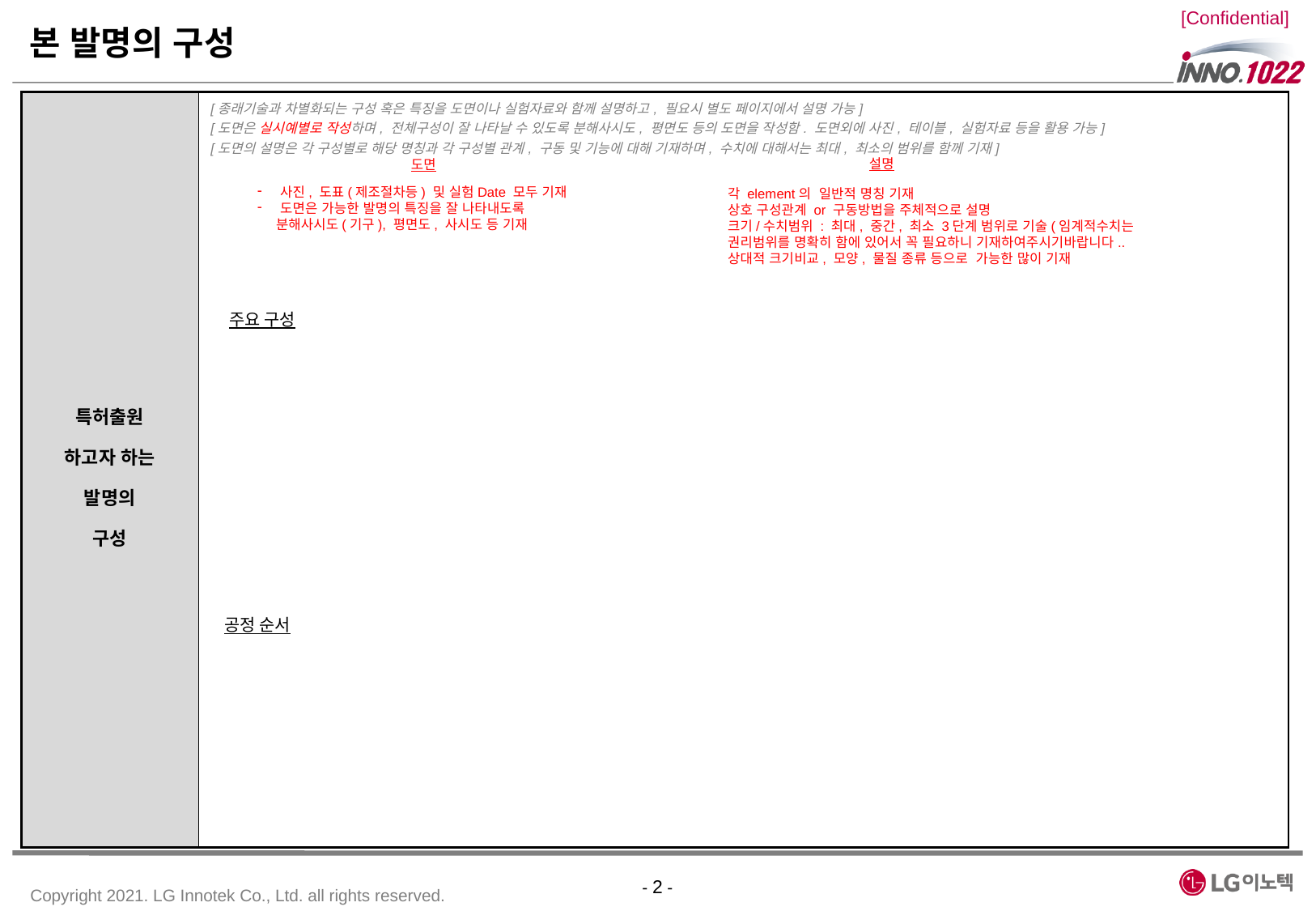

본 발명의 구성

| 특허출원 하고자 하는 발명의 구성 | [종래기술과 차별화되는 구성 혹은 특징을 도면이나 실험자료와 함께 설명하고, 필요시 별도 페이지에서 설명 가능] [도면은 실시예별로 작성하며, 전체구성이 잘 나타날 수 있도록 분해사시도, 평면도 등의 도면을 작성함. 도면외에 사진, 테이블, 실험자료 등을 활용 가능] [도면의 설명은 각 구성별로 해당 명칭과 각 구성별 관계, 구동 및 기능에 대해 기재하며, 수치에 대해서는 최대, 최소의 범위를 함께 기재] |
| --- | --- |
설명
도면
사진, 도표(제조절차등) 및 실험Date 모두 기재
도면은 가능한 발명의 특징을 잘 나타내도록
    분해사시도(기구), 평면도, 사시도 등 기재
각 element의  일반적 명칭 기재
상호 구성관계 or 구동방법을 주체적으로 설명
크기/수치범위 : 최대, 중간, 최소 3단계 범위로 기술(임계적수치는
권리범위를 명확히 함에 있어서 꼭 필요하니 기재하여주시기바랍니다..
상대적 크기비교, 모양, 물질 종류 등으로  가능한 많이 기재
주요 구성
공정 순서
- 2 -